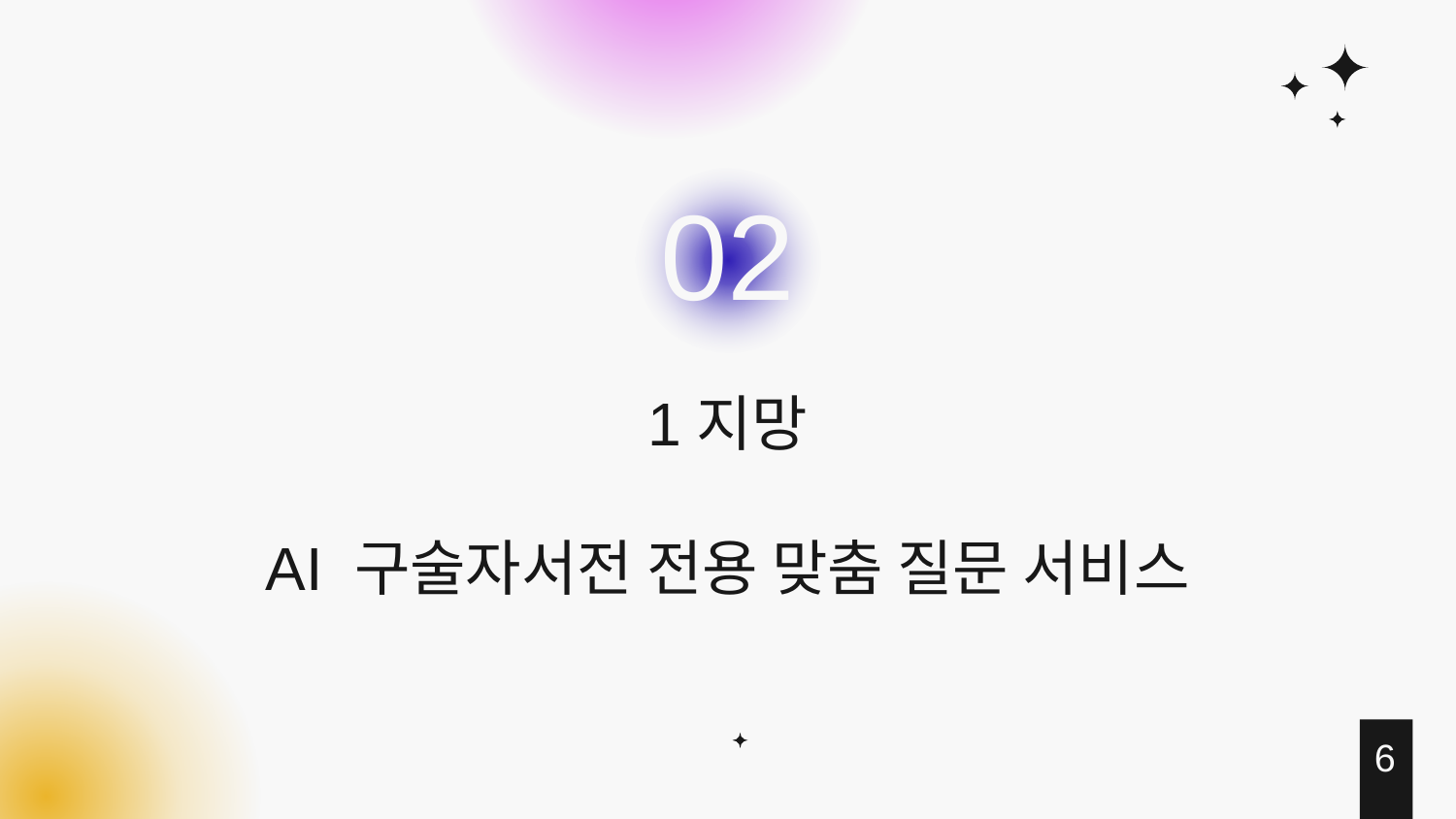

02

# 1지망 AI 구술자서전 전용 맞춤 질문 서비스

6